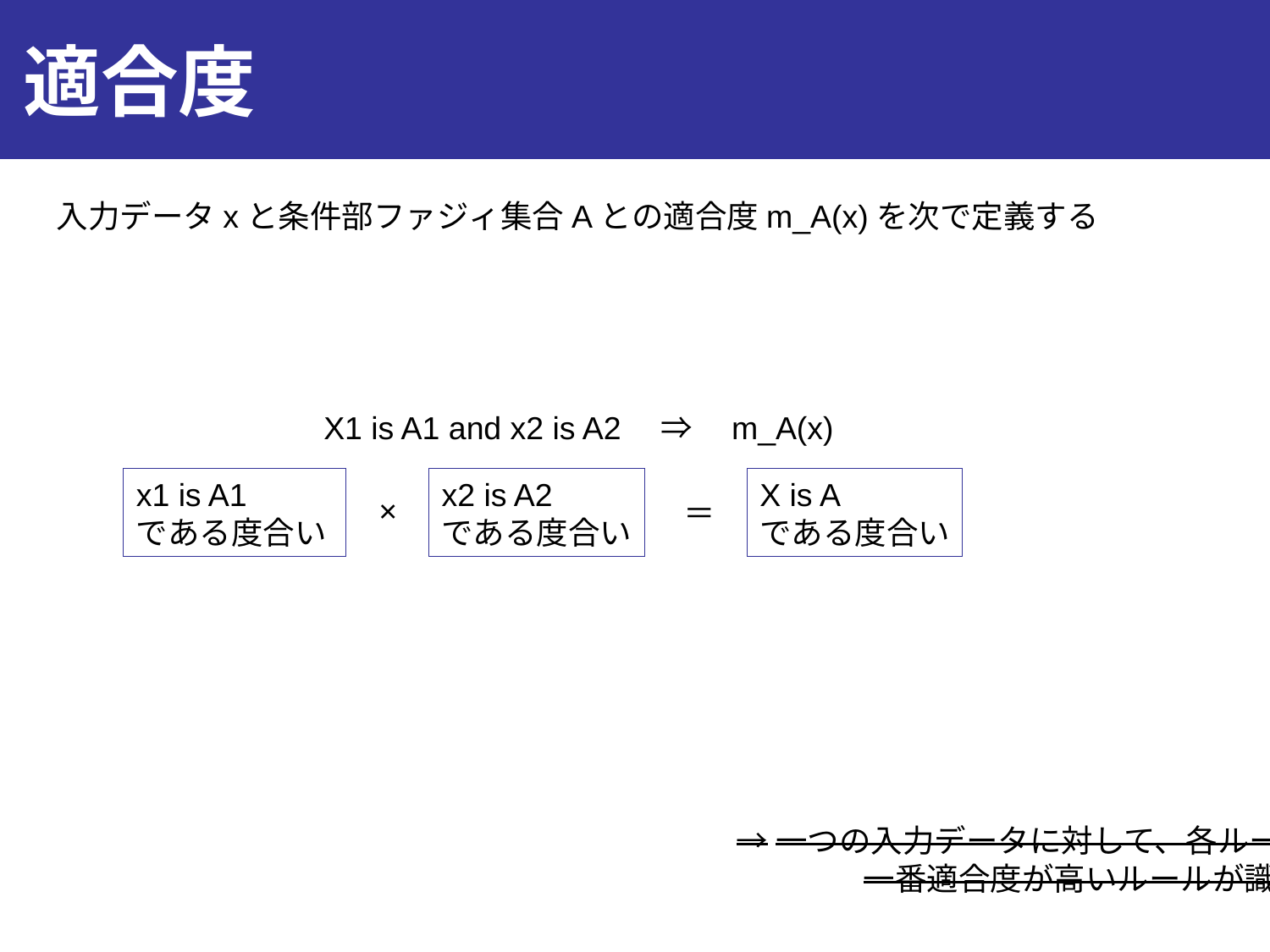

# 適合度
入力データxと条件部ファジィ集合Aとの適合度m_A(x)を次で定義する
X1 is A1 and x2 is A2　⇒　m_A(x)
x1 is A1
である度合い
x2 is A2
である度合い
X is A
である度合い
×
＝
→一つの入力データに対して、各ルールへの適合度が計算でき、
	一番適合度が高いルールが識別結果の候補と考えられる